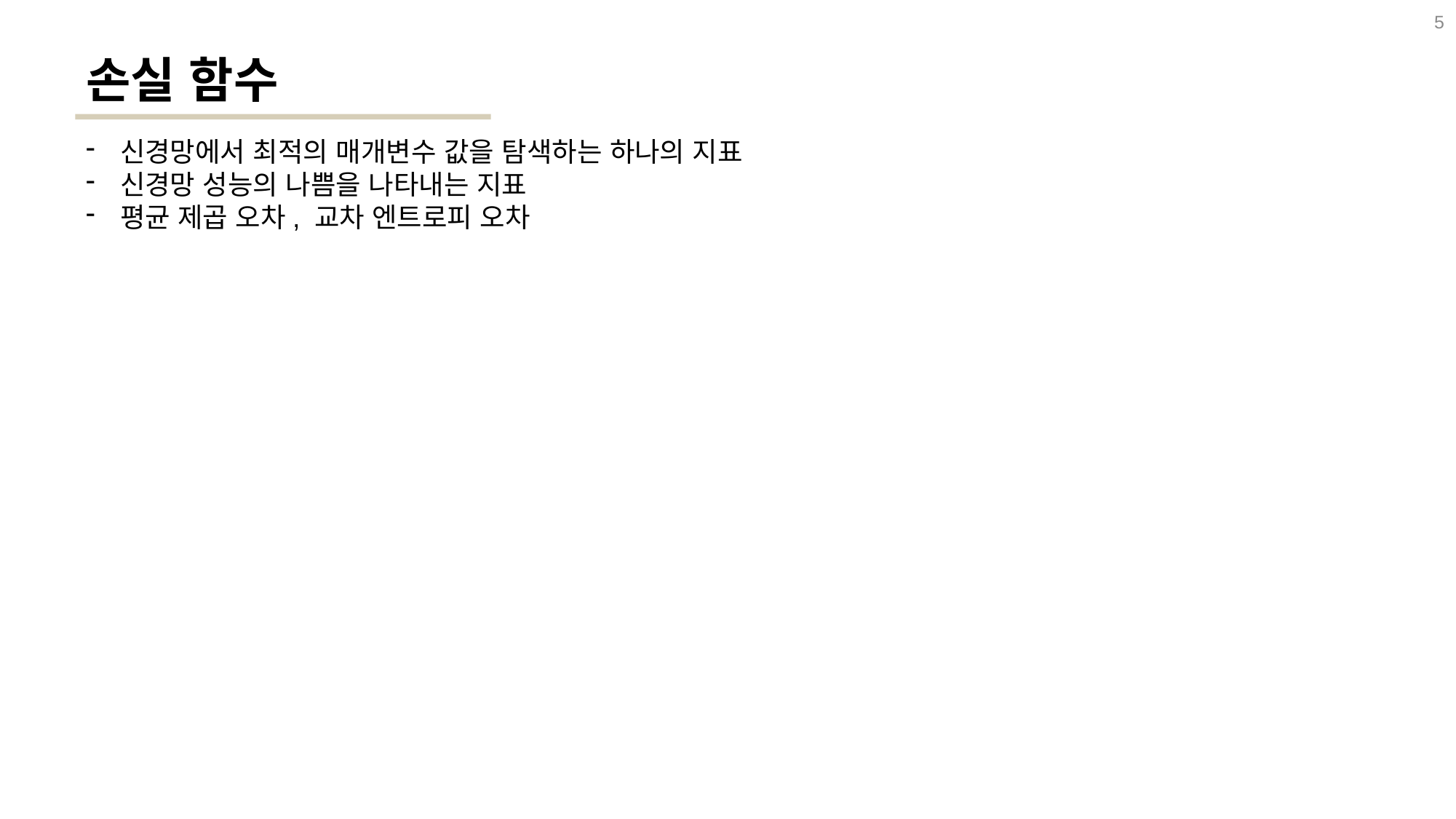

5
손실 함수

신경망에서 최적의 매개변수 값을 탐색하는 하나의 지표
신경망 성능의 나쁨을 나타내는 지표
평균 제곱 오차, 교차 엔트로피 오차